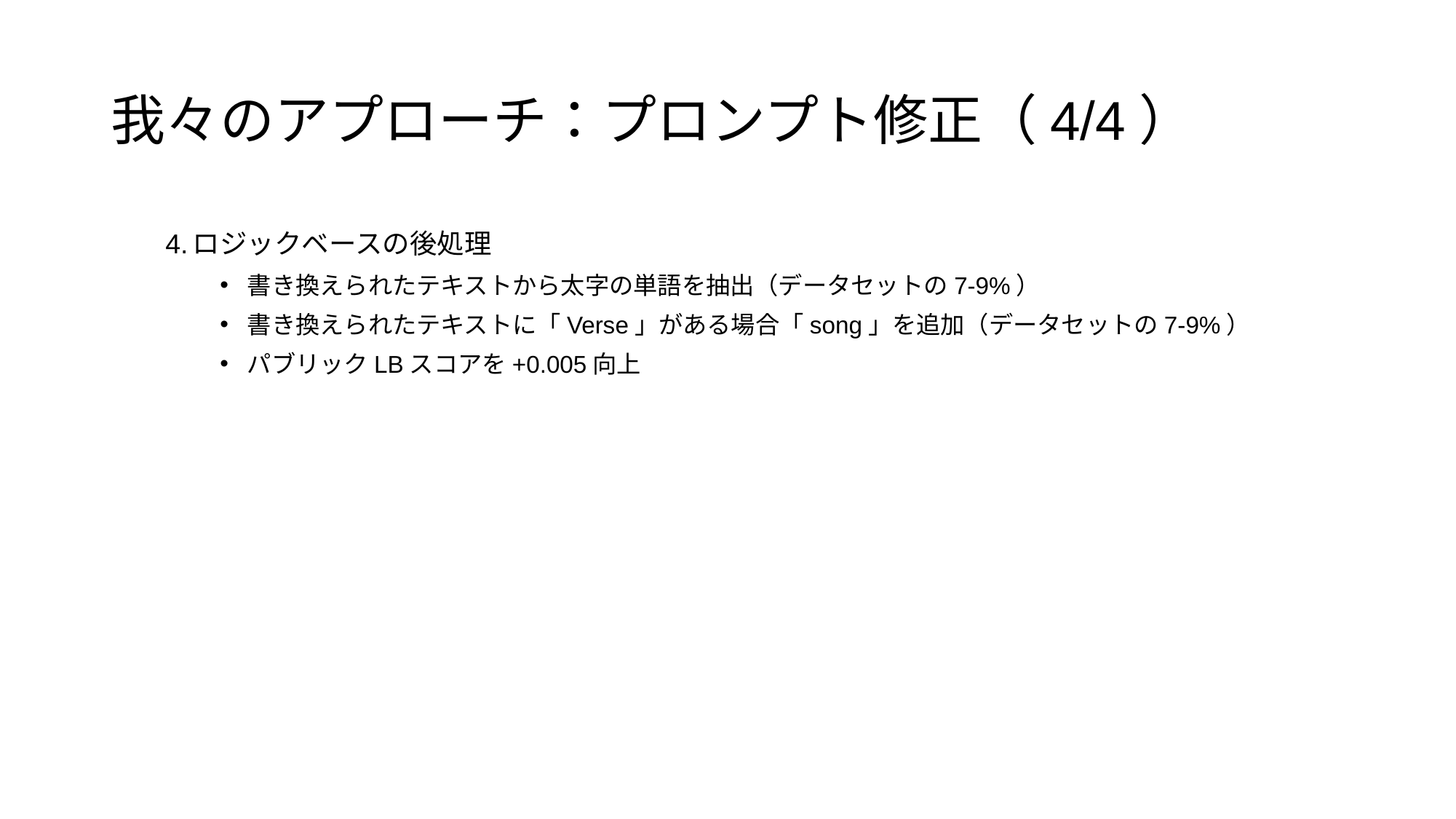

# 我々のアプローチ：プロンプト修正（4/4）
ロジックベースの後処理
書き換えられたテキストから太字の単語を抽出（データセットの7-9%）
書き換えられたテキストに「Verse」がある場合「song」を追加（データセットの7-9%）
パブリックLBスコアを+0.005向上